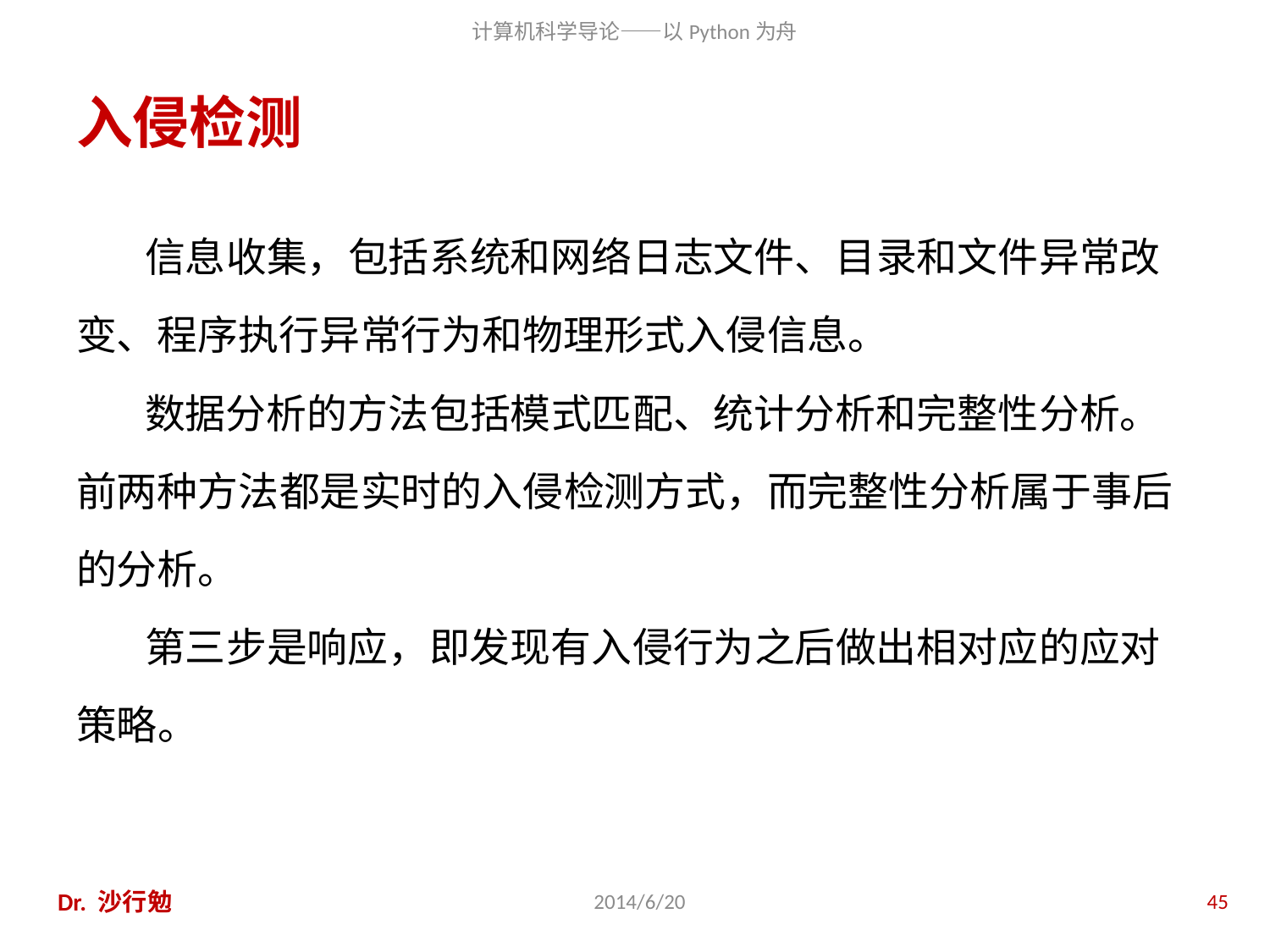

# 入侵检测
信息收集，包括系统和网络日志文件、目录和文件异常改变、程序执行异常行为和物理形式入侵信息。
数据分析的方法包括模式匹配、统计分析和完整性分析。前两种方法都是实时的入侵检测方式，而完整性分析属于事后的分析。
第三步是响应，即发现有入侵行为之后做出相对应的应对策略。
Dr. 沙行勉
2014/6/20
45